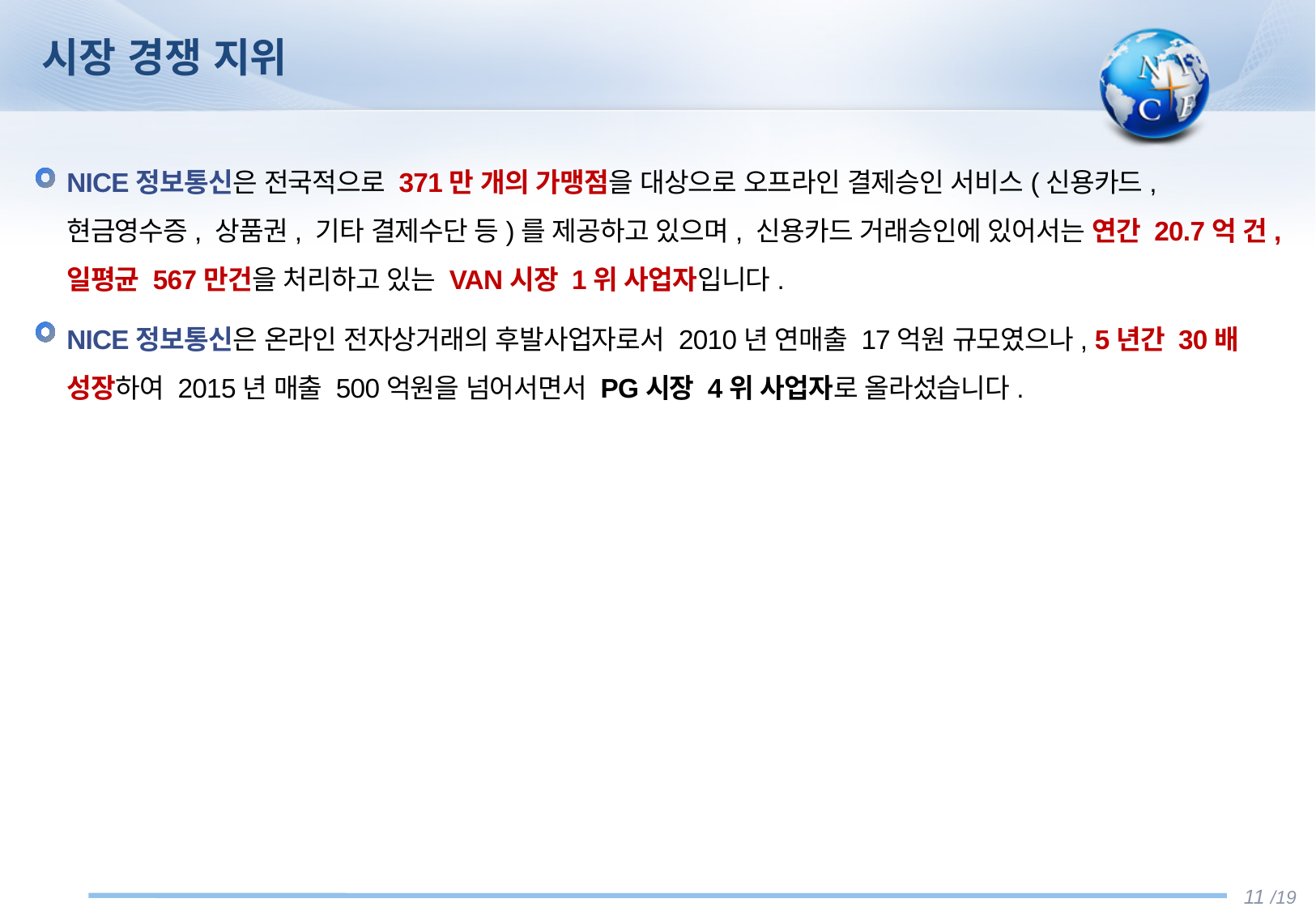

시장 경쟁 지위
NICE정보통신은 전국적으로 371만 개의 가맹점을 대상으로 오프라인 결제승인 서비스(신용카드, 현금영수증, 상품권, 기타 결제수단 등)를 제공하고 있으며, 신용카드 거래승인에 있어서는 연간 20.7억 건, 일평균 567만건을 처리하고 있는 VAN시장 1위 사업자입니다.

NICE정보통신은 온라인 전자상거래의 후발사업자로서 2010년 연매출 17억원 규모였으나, 5년간 30배 성장하여 2015년 매출 500억원을 넘어서면서 PG시장 4위 사업자로 올라섰습니다.